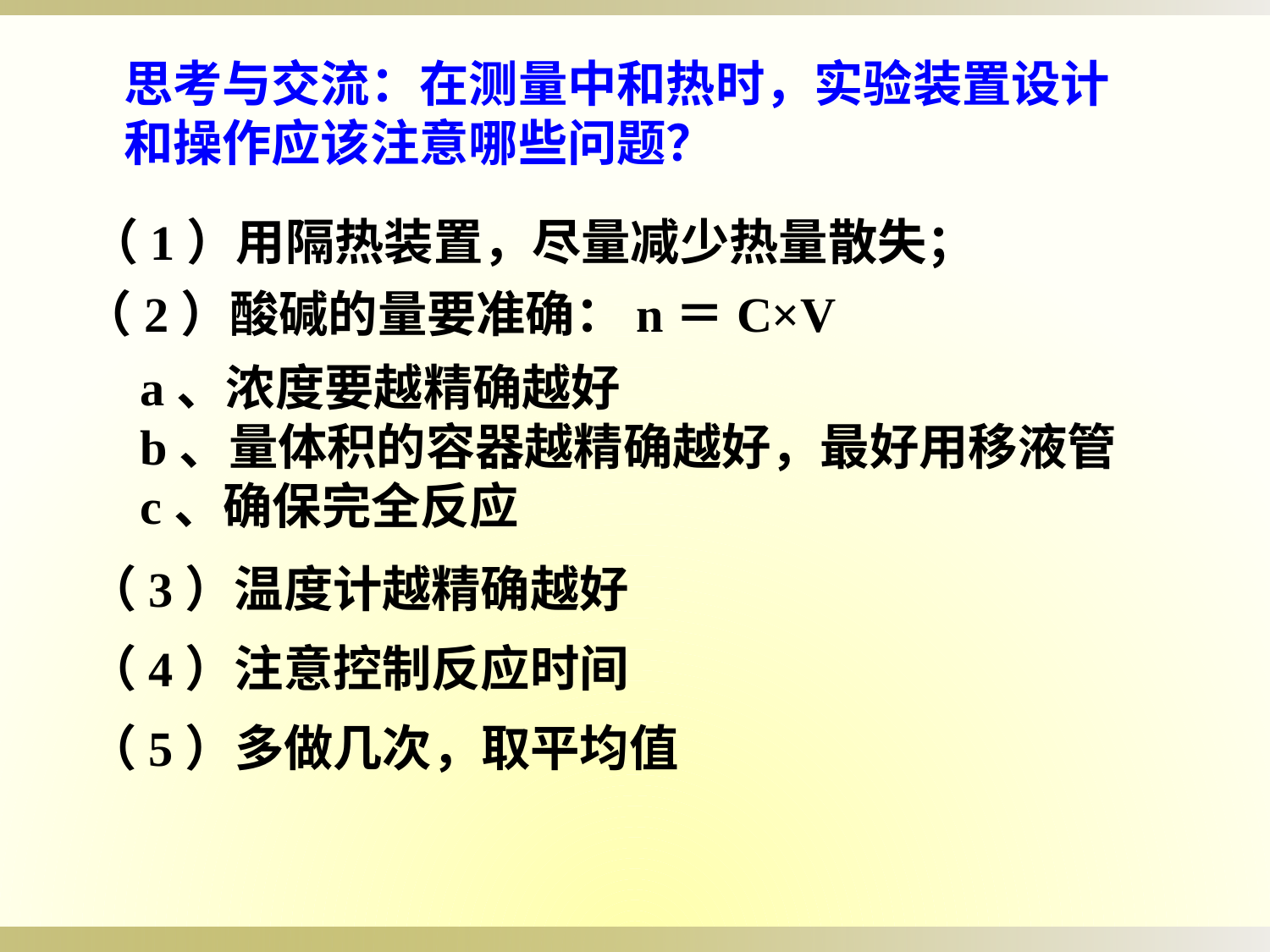

思考与交流：在测量中和热时，实验装置设计和操作应该注意哪些问题？
（1）用隔热装置，尽量减少热量散失；
（2）酸碱的量要准确：n＝C×V
a、浓度要越精确越好
b、量体积的容器越精确越好，最好用移液管
c、确保完全反应
（3）温度计越精确越好
（4）注意控制反应时间
（5）多做几次，取平均值